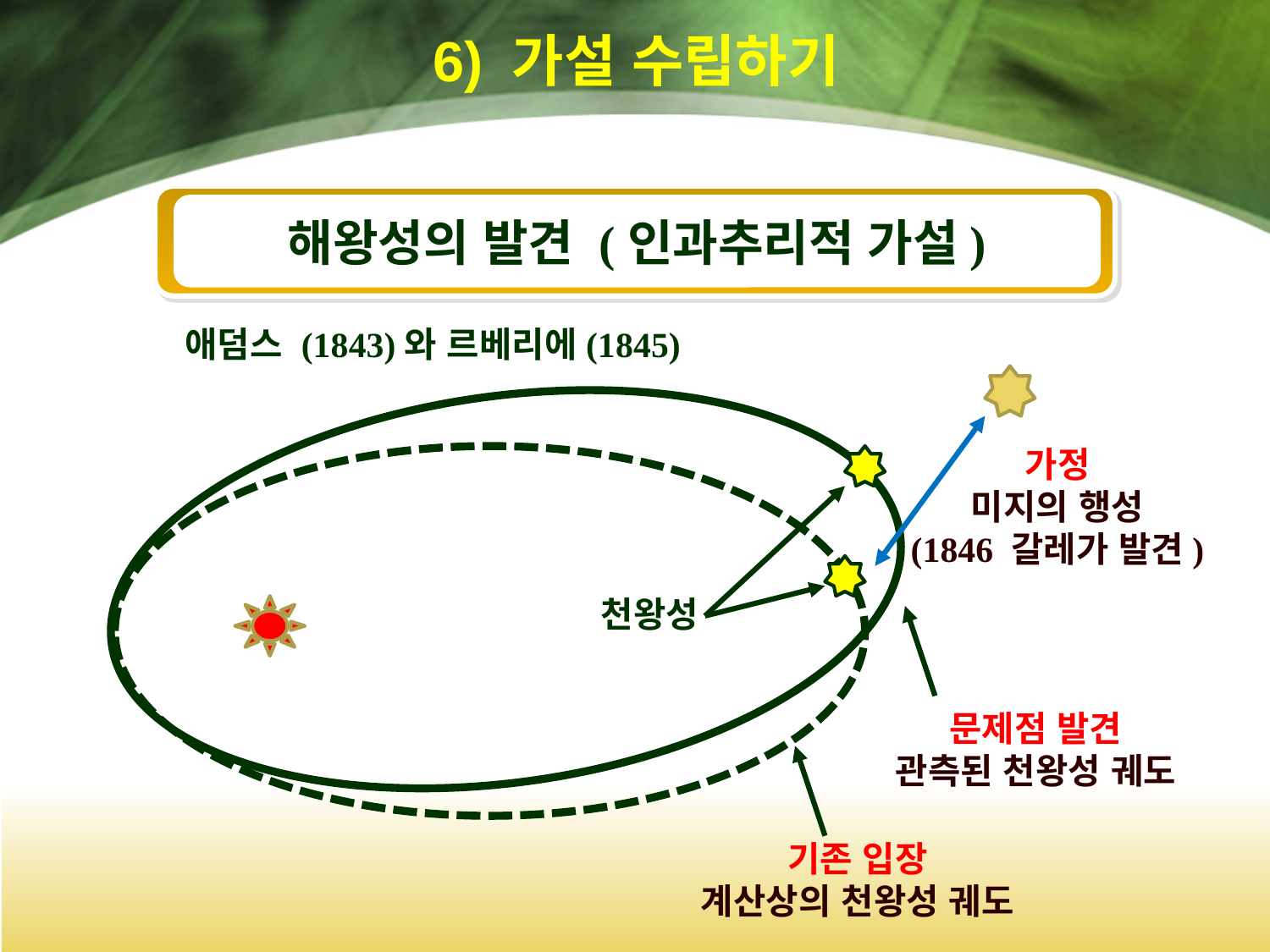

# 6) 가설 수립하기

해왕성의 발견 (인과추리적 가설)
애덤스 (1843)와 르베리에(1845)

가정
미지의 행성
(1846 갈레가 발견)

천왕성

문제점 발견
관측된 천왕성 궤도
기존 입장
계산상의 천왕성 궤도